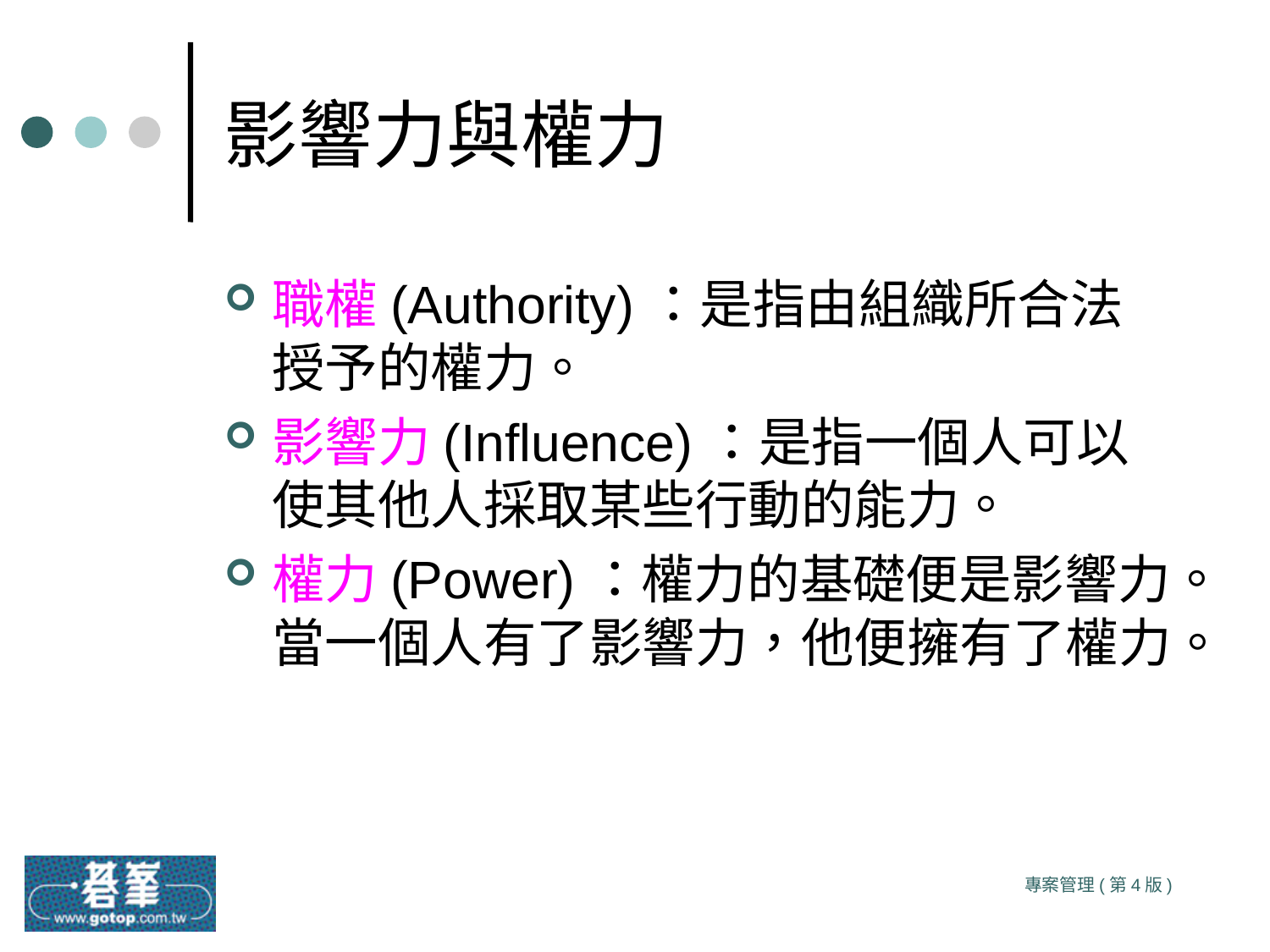

# 影響力與權力
職權(Authority)：是指由組織所合法授予的權力。
影響力(Influence)：是指一個人可以使其他人採取某些行動的能力。
權力(Power)：權力的基礎便是影響力。當一個人有了影響力，他便擁有了權力。
專案管理(第4版)